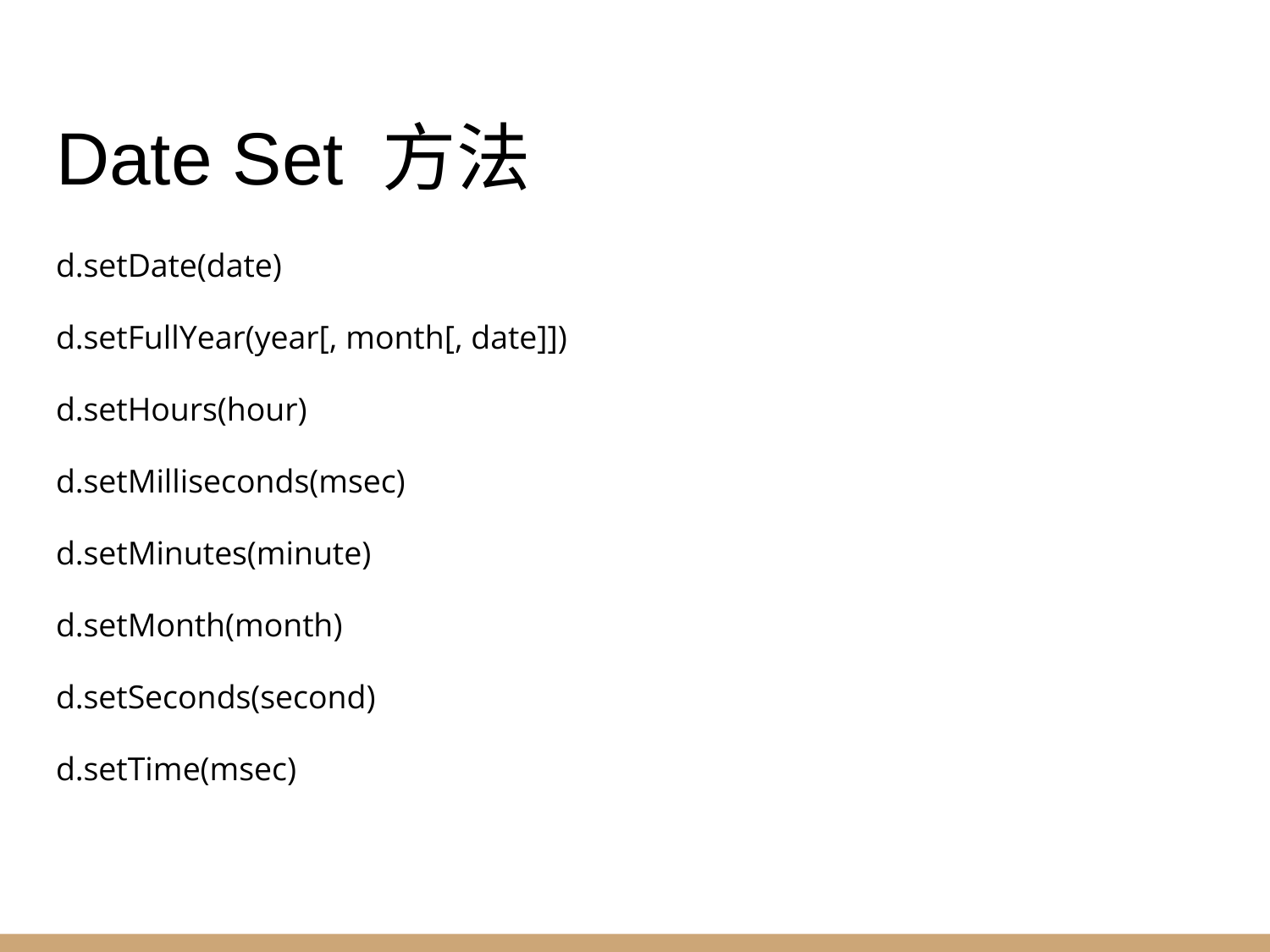

# Date Set 方法
d.setDate(date)
d.setFullYear(year[, month[, date]])
d.setHours(hour)
d.setMilliseconds(msec)
d.setMinutes(minute)
d.setMonth(month)
d.setSeconds(second)
d.setTime(msec)